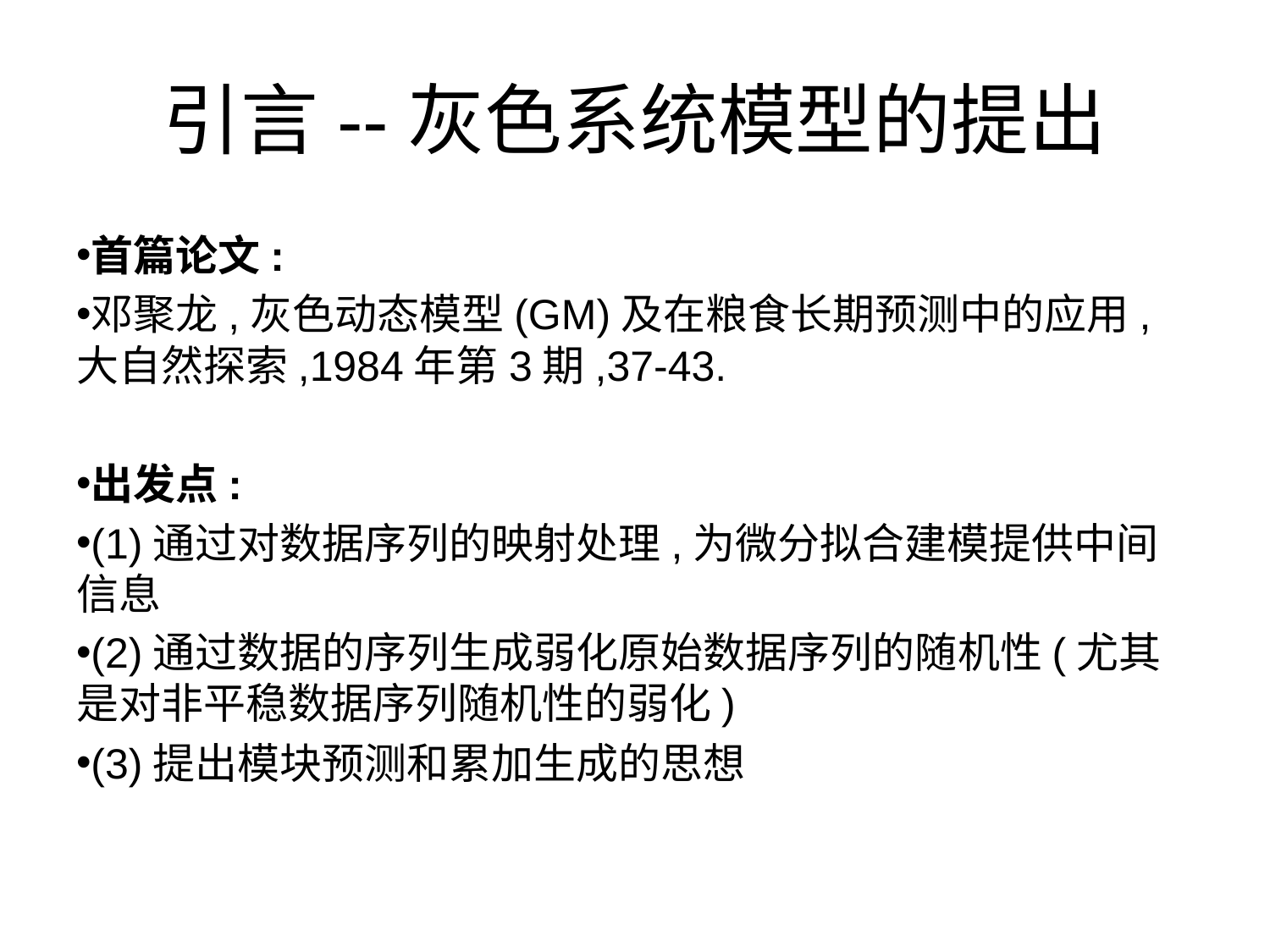

# 引言--灰色系统模型的提出
首篇论文:
邓聚龙,灰色动态模型(GM)及在粮食长期预测中的应用,大自然探索,1984年第3期,37-43.

出发点:
(1)通过对数据序列的映射处理,为微分拟合建模提供中间信息
(2)通过数据的序列生成弱化原始数据序列的随机性(尤其是对非平稳数据序列随机性的弱化)
(3)提出模块预测和累加生成的思想